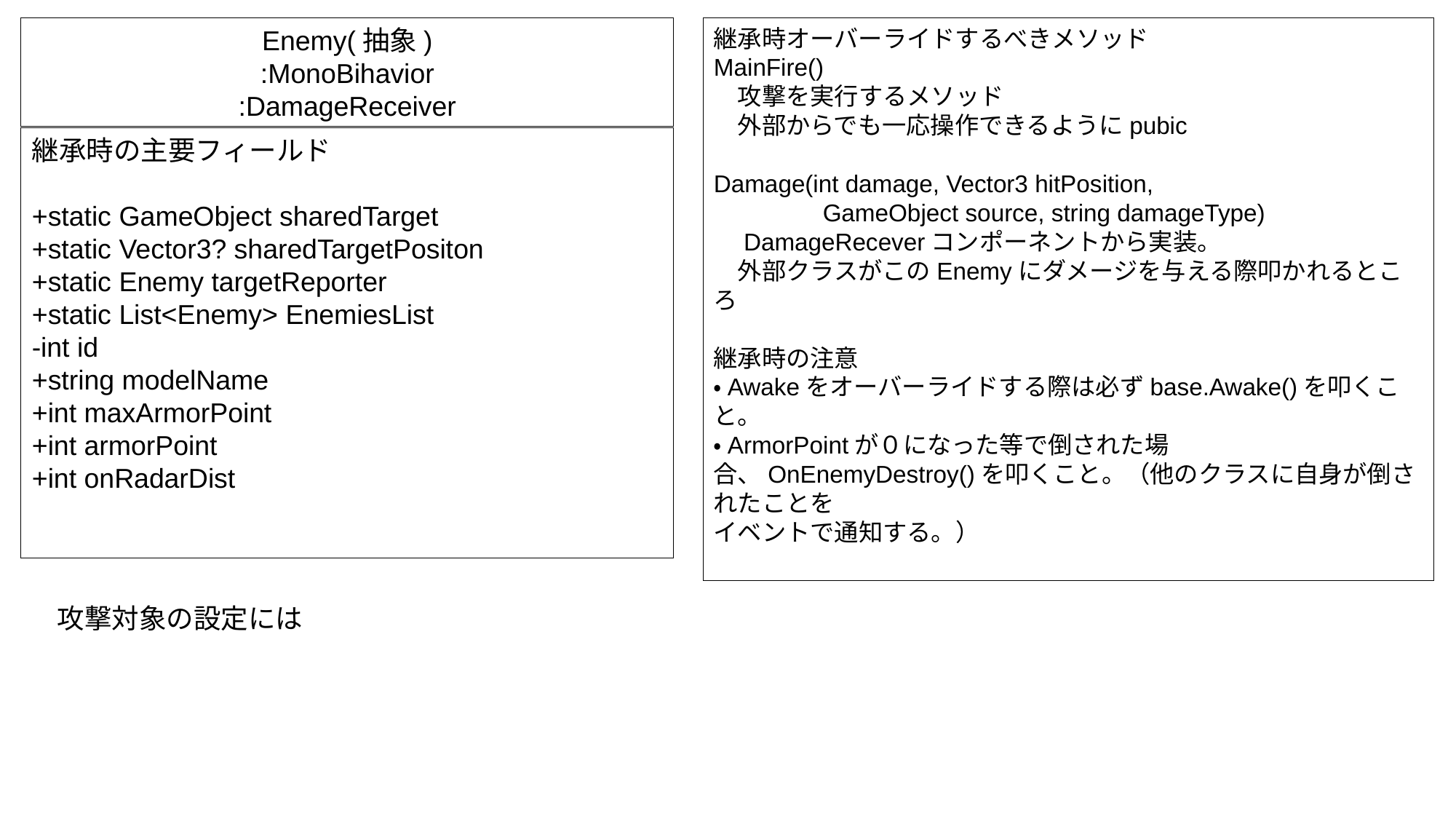

Enemy(抽象)
:MonoBihavior
:DamageReceiver
継承時オーバーライドするべきメソッド
MainFire()
　攻撃を実行するメソッド
　外部からでも一応操作できるようにpubic

Damage(int damage, Vector3 hitPosition,
	GameObject source, string damageType)
　DamageReceverコンポーネントから実装。
　外部クラスがこのEnemyにダメージを与える際叩かれるところ

継承時の注意
・Awakeをオーバーライドする際は必ずbase.Awake()を叩くこと。
・ArmorPointが０になった等で倒された場合、OnEnemyDestroy()を叩くこと。（他のクラスに自身が倒されたことを
イベントで通知する。）

継承時の主要フィールド

+static GameObject sharedTarget
+static Vector3? sharedTargetPositon
+static Enemy targetReporter
+static List<Enemy> EnemiesList
-int id
+string modelName
+int maxArmorPoint
+int armorPoint
+int onRadarDist
攻撃対象の設定には